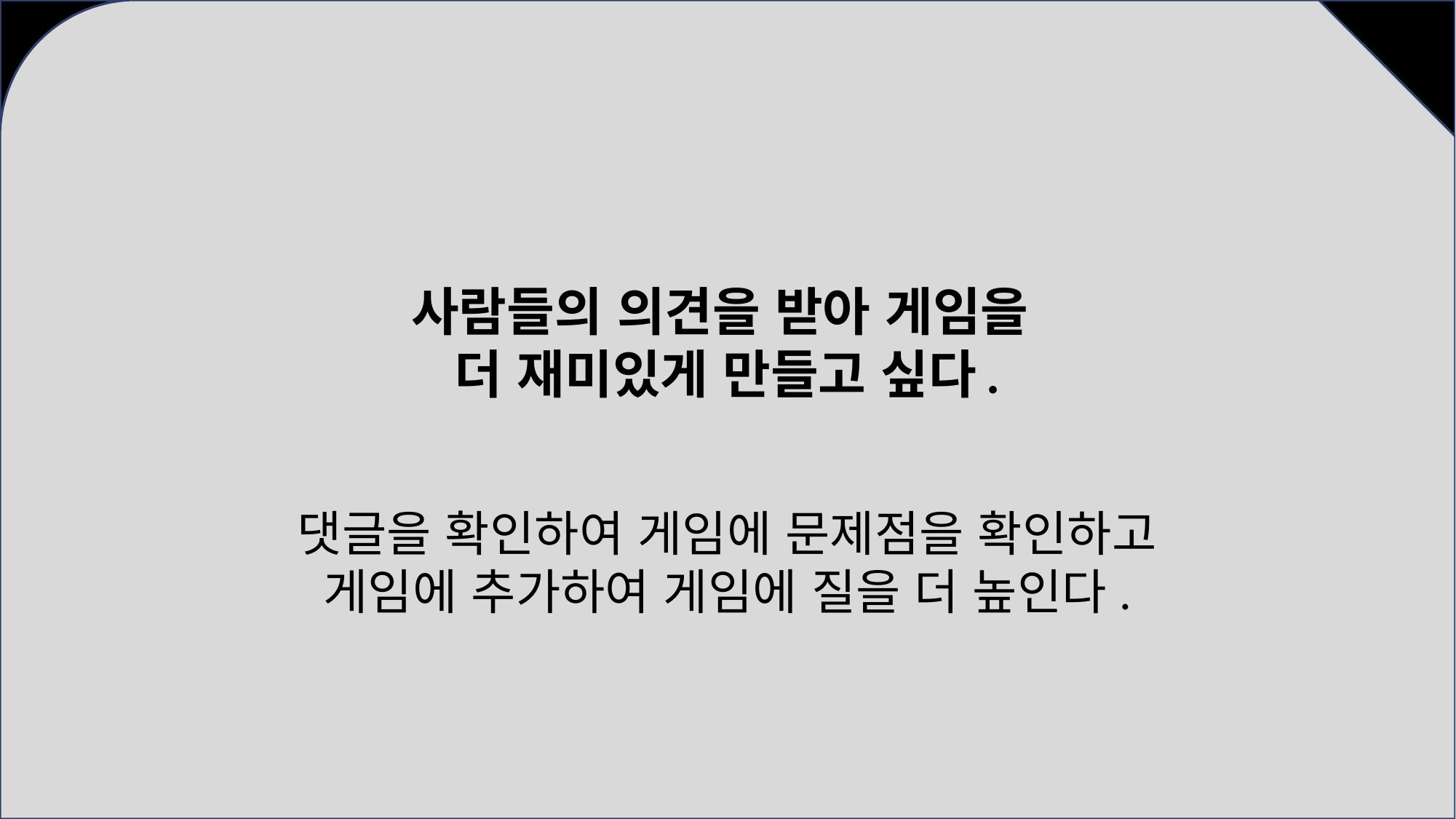

사람들의 의견을 받아 게임을
더 재미있게 만들고 싶다.
댓글을 확인하여 게임에 문제점을 확인하고
게임에 추가하여 게임에 질을 더 높인다.